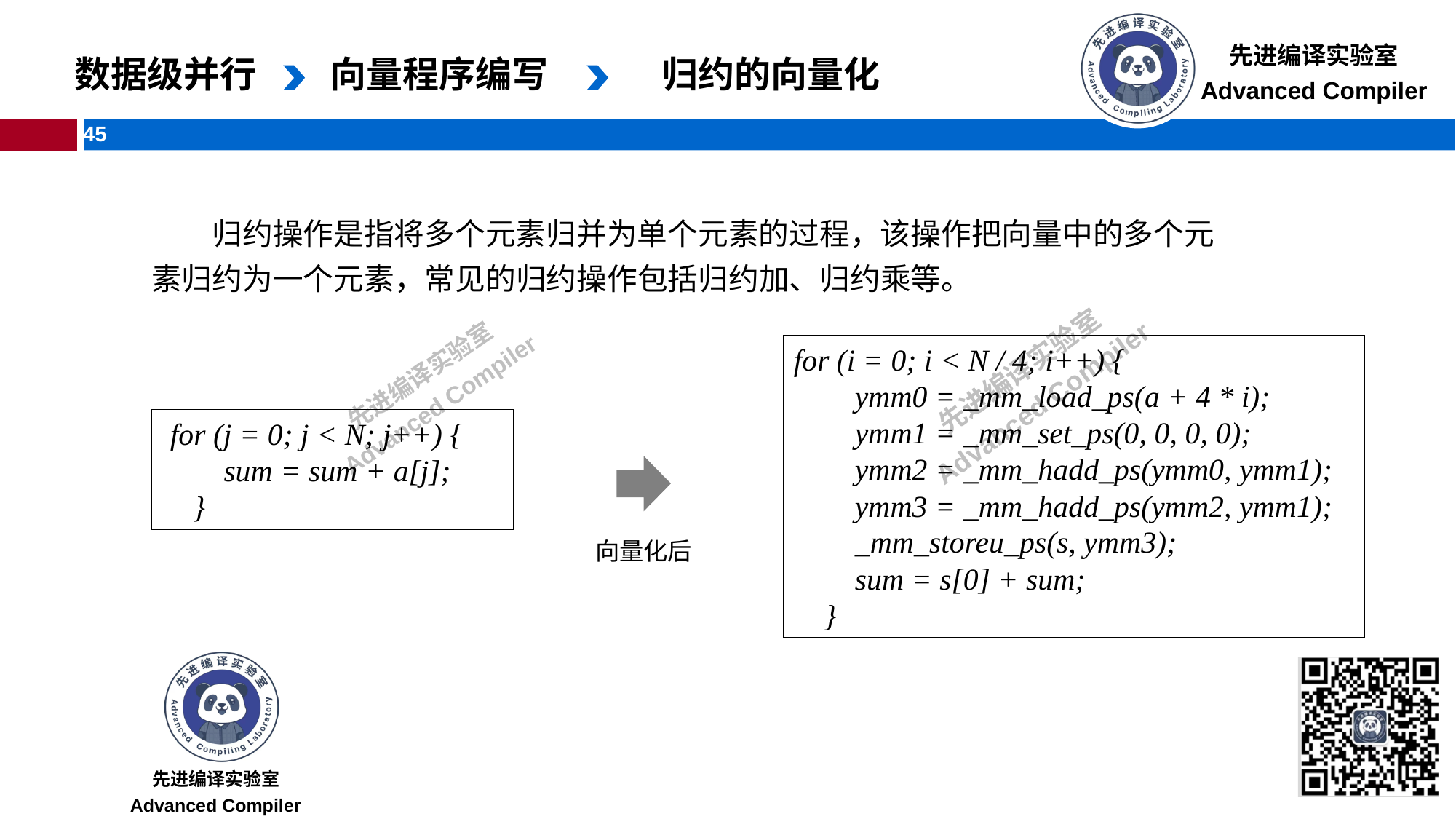

数据级并行
向量程序编写
 归约的向量化

归约操作是指将多个元素归并为单个元素的过程，该操作把向量中的多个元素归约为一个元素，常见的归约操作包括归约加、归约乘等。
for (i = 0; i < N / 4; i++) {
        ymm0 = _mm_load_ps(a + 4 * i);
        ymm1 = _mm_set_ps(0, 0, 0, 0);
        ymm2 = _mm_hadd_ps(ymm0, ymm1);
        ymm3 = _mm_hadd_ps(ymm2, ymm1);
        _mm_storeu_ps(s, ymm3);
        sum = s[0] + sum;
    }
 for (j = 0; j < N; j++) {
        sum = sum + a[j];
    }

向量化后